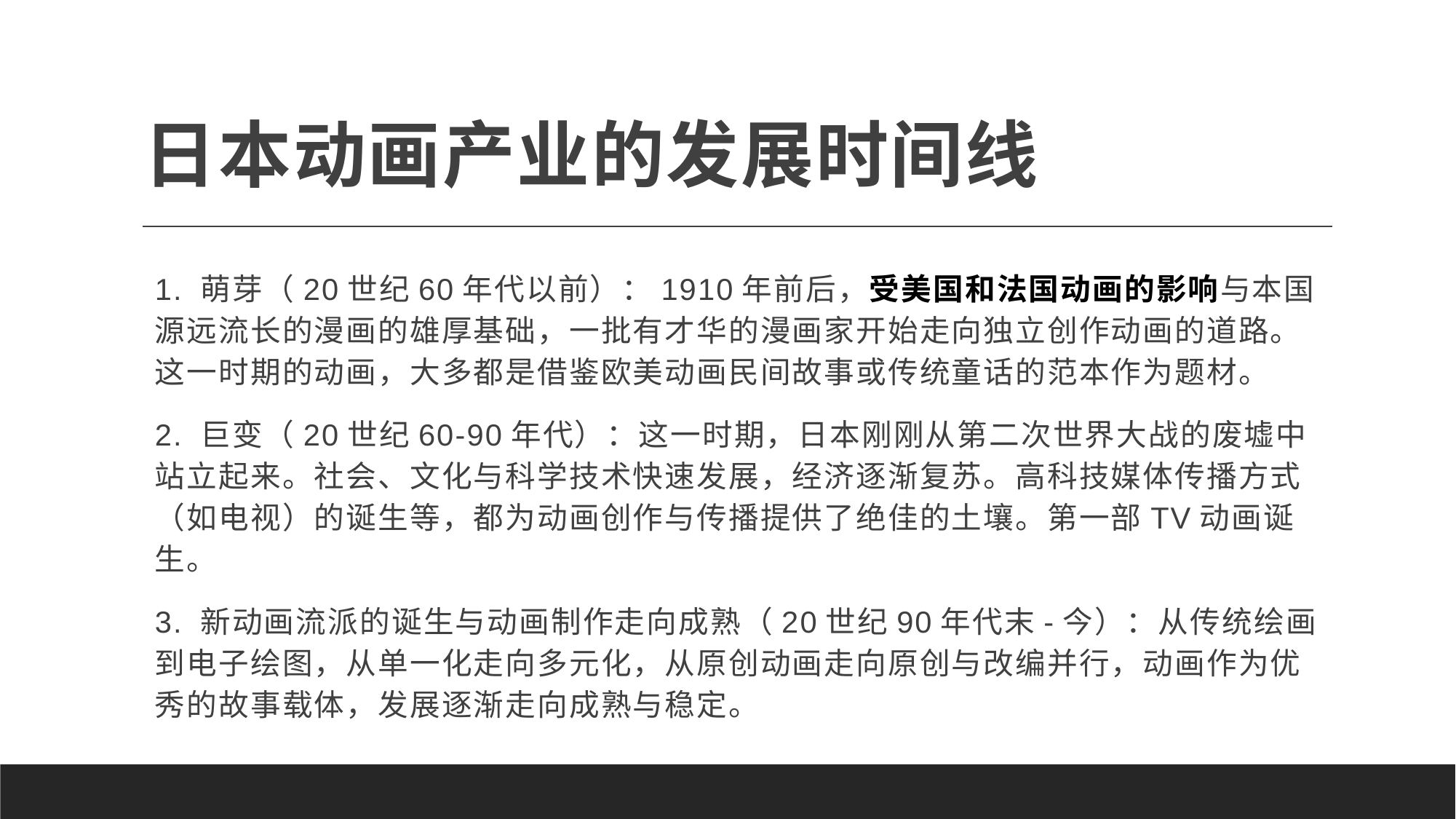

# 日本动画产业的发展时间线
1. 萌芽（20世纪60年代以前）：1910年前后，受美国和法国动画的影响与本国源远流长的漫画的雄厚基础，一批有才华的漫画家开始走向独立创作动画的道路。这一时期的动画，大多都是借鉴欧美动画民间故事或传统童话的范本作为题材。
2. 巨变（20世纪60-90年代）：这一时期，日本刚刚从第二次世界大战的废墟中站立起来。社会、文化与科学技术快速发展，经济逐渐复苏。高科技媒体传播方式（如电视）的诞生等，都为动画创作与传播提供了绝佳的土壤。第一部TV动画诞生。
3. 新动画流派的诞生与动画制作走向成熟（20世纪90年代末-今）：从传统绘画到电子绘图，从单一化走向多元化，从原创动画走向原创与改编并行，动画作为优秀的故事载体，发展逐渐走向成熟与稳定。